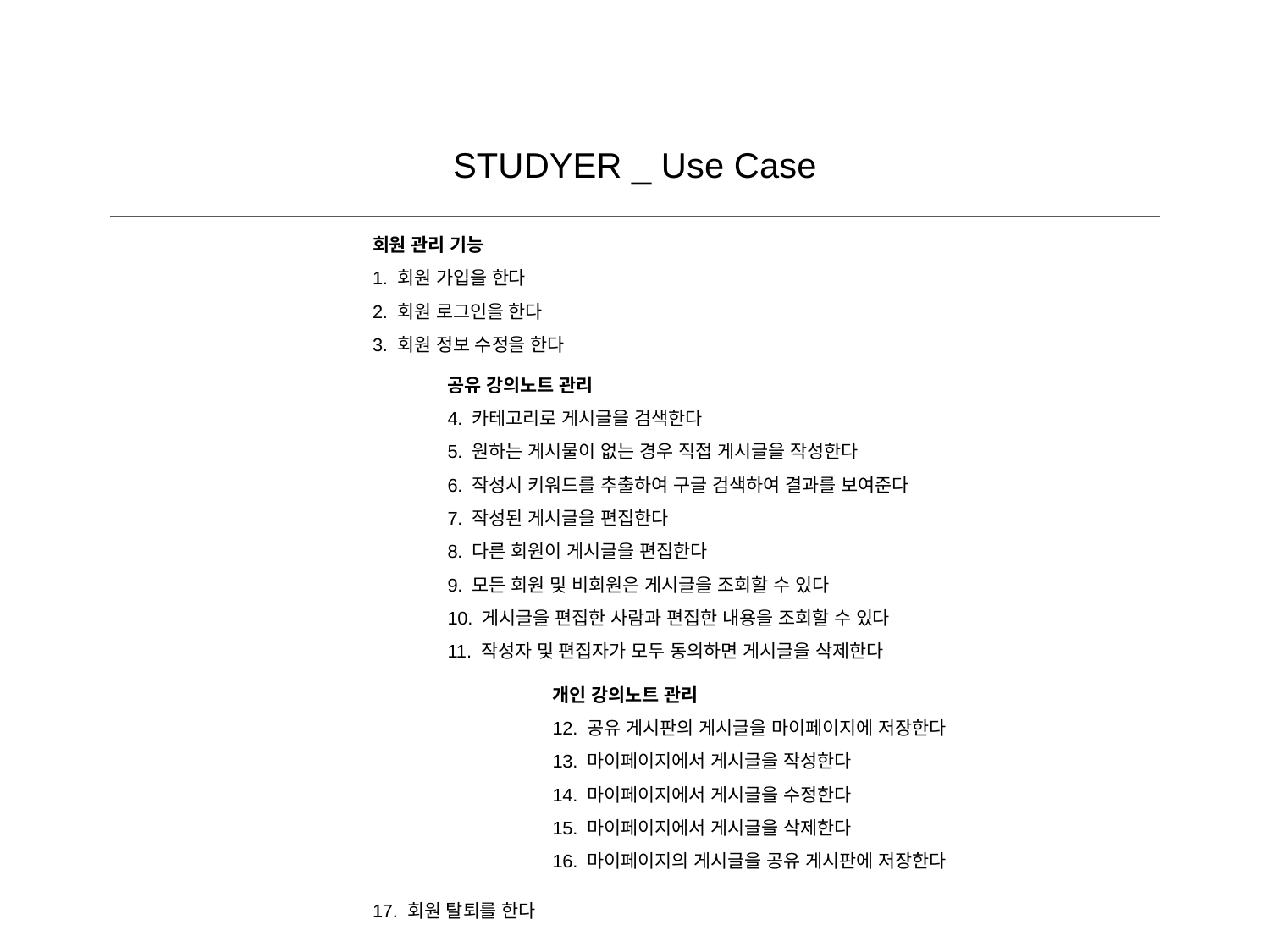

STUDYER _ Use Case
회원 관리 기능
1. 회원 가입을 한다
2. 회원 로그인을 한다
3. 회원 정보 수정을 한다

17. 회원 탈퇴를 한다
공유 강의노트 관리
4. 카테고리로 게시글을 검색한다
5. 원하는 게시물이 없는 경우 직접 게시글을 작성한다
6. 작성시 키워드를 추출하여 구글 검색하여 결과를 보여준다
7. 작성된 게시글을 편집한다
8. 다른 회원이 게시글을 편집한다
9. 모든 회원 및 비회원은 게시글을 조회할 수 있다
10. 게시글을 편집한 사람과 편집한 내용을 조회할 수 있다
11. 작성자 및 편집자가 모두 동의하면 게시글을 삭제한다

개인 강의노트 관리
12. 공유 게시판의 게시글을 마이페이지에 저장한다
13. 마이페이지에서 게시글을 작성한다
14. 마이페이지에서 게시글을 수정한다
15. 마이페이지에서 게시글을 삭제한다
16. 마이페이지의 게시글을 공유 게시판에 저장한다